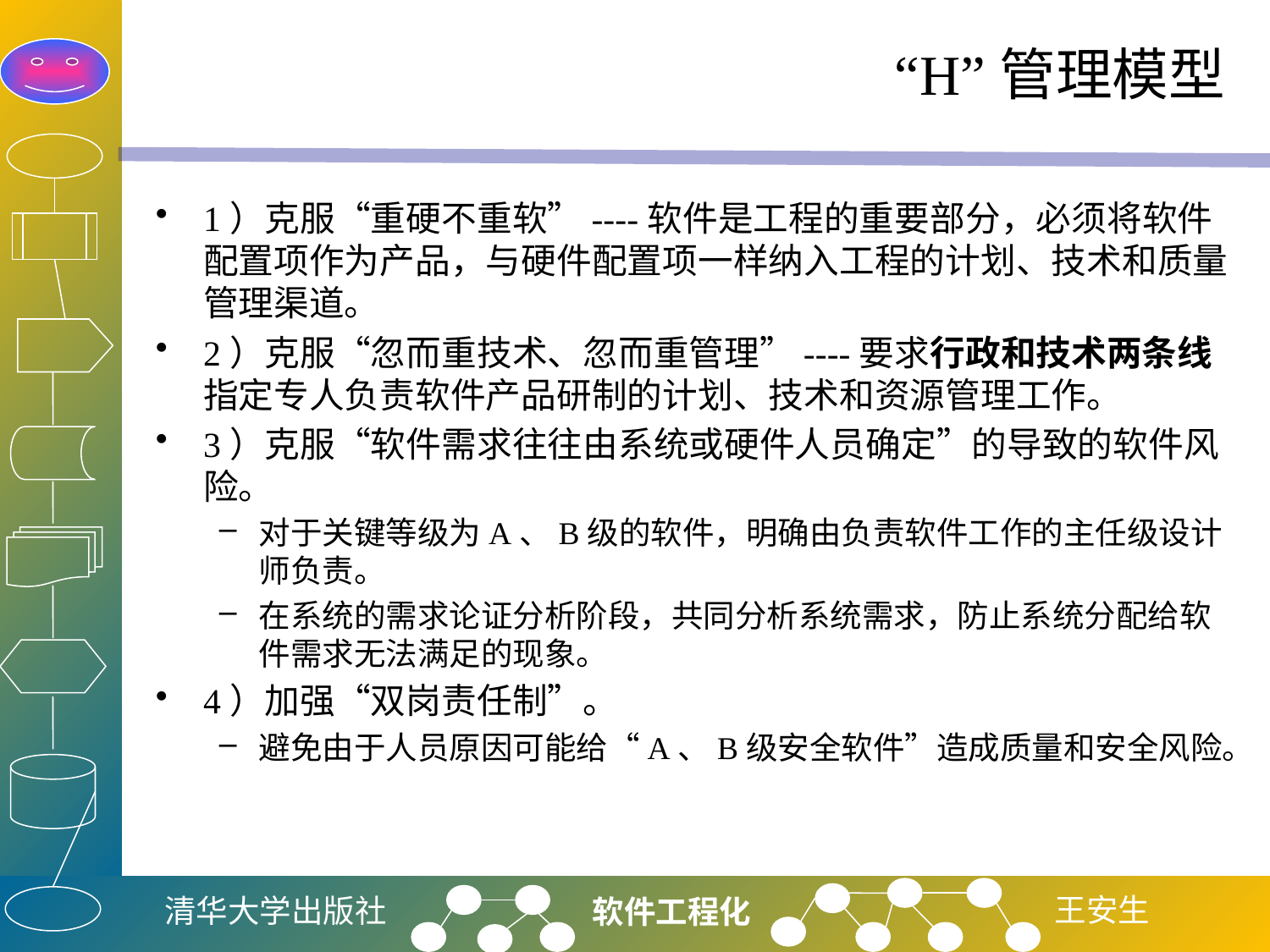

# “H”管理模型
1）克服“重硬不重软”----软件是工程的重要部分，必须将软件配置项作为产品，与硬件配置项一样纳入工程的计划、技术和质量管理渠道。
2）克服“忽而重技术、忽而重管理”----要求行政和技术两条线指定专人负责软件产品研制的计划、技术和资源管理工作。
3）克服“软件需求往往由系统或硬件人员确定”的导致的软件风险。
对于关键等级为A、B级的软件，明确由负责软件工作的主任级设计师负责。
在系统的需求论证分析阶段，共同分析系统需求，防止系统分配给软件需求无法满足的现象。
4）加强“双岗责任制”。
避免由于人员原因可能给“A、B级安全软件”造成质量和安全风险。